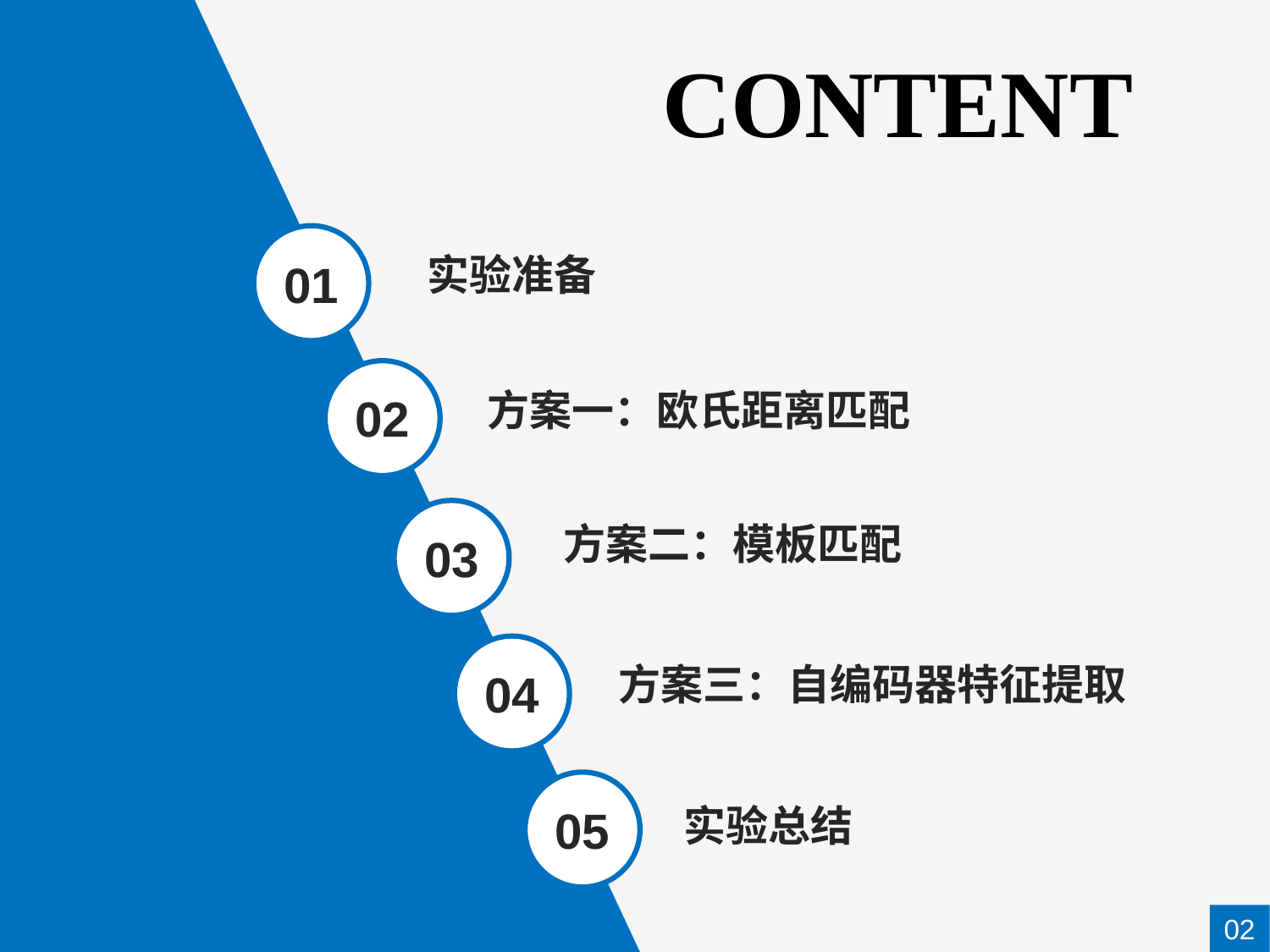

CONTENT

01
实验准备

02
方案一：欧氏距离匹配

03
方案二：模板匹配

04
方案三：自编码器特征提取

05
实验总结
02